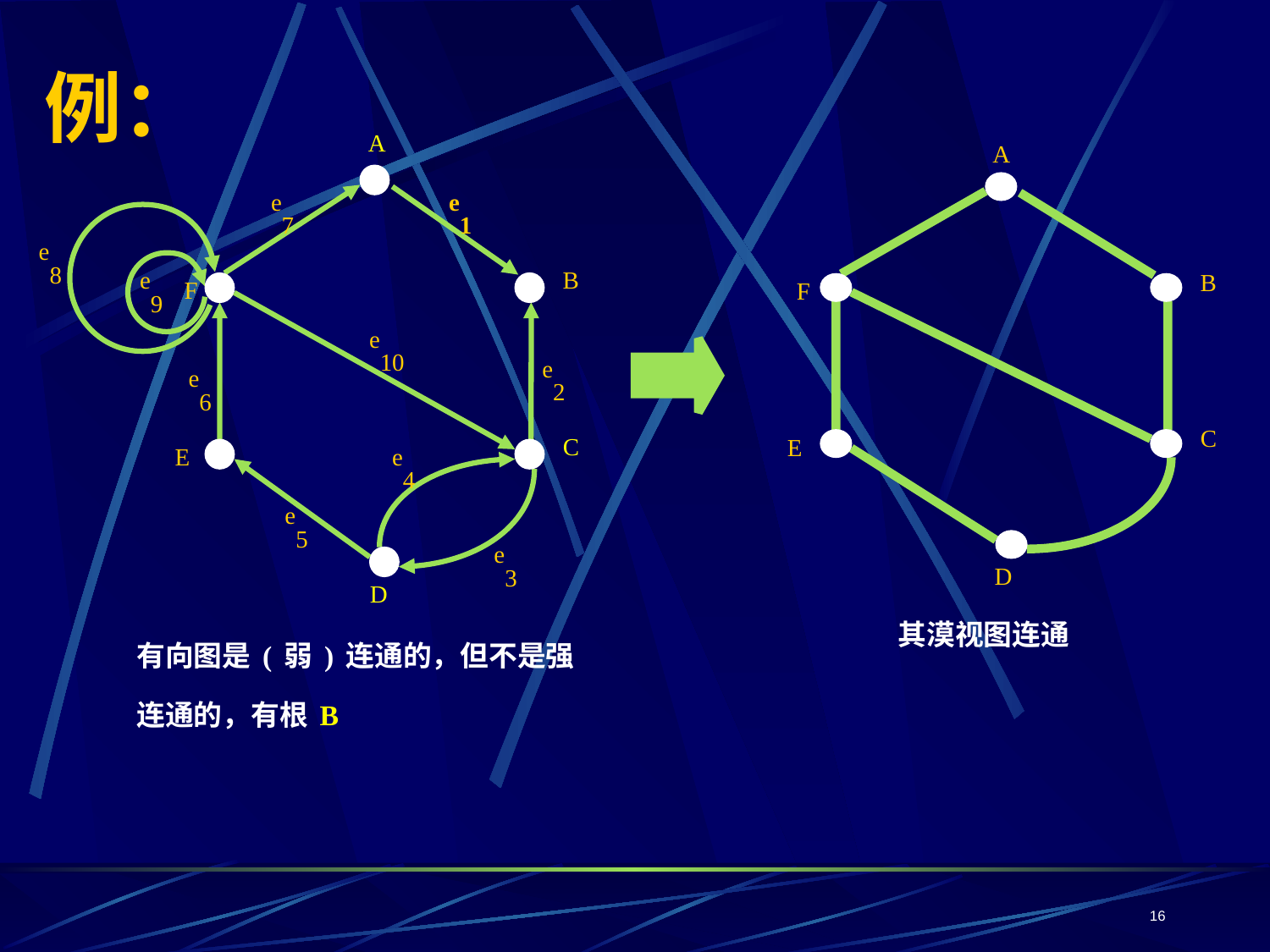

# 例：
A

e7
e1

e8

e9
B
F

e10
e2
e6
C
E
e4

e5
e3

D
有向图是(弱)连通的，但不是强连通的，有根B
A

B
F

C

E

D
其漠视图连通

16